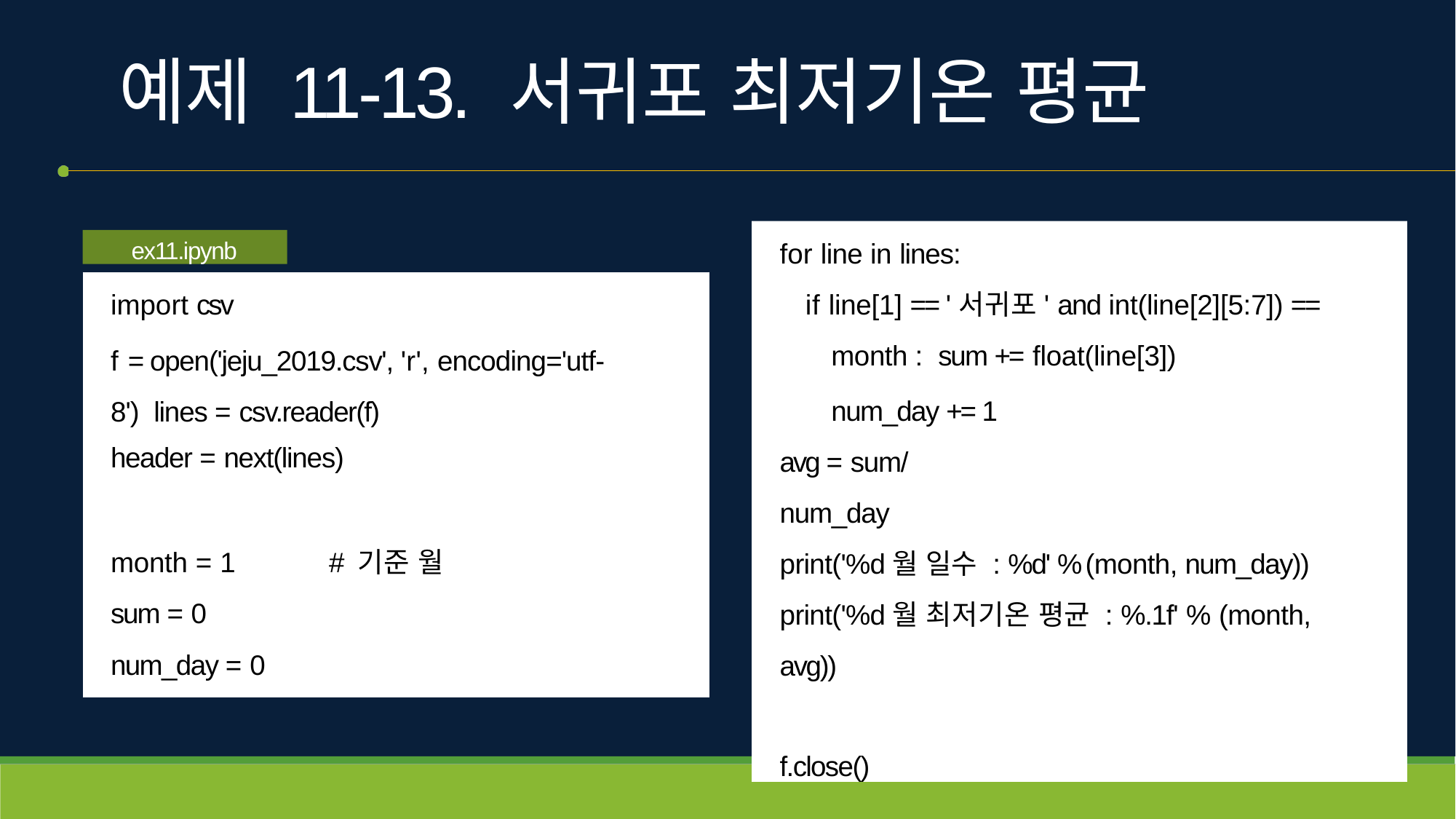

# 예제 11-13. 서귀포 최저기온 평균

for line in lines:
if line[1] == '서귀포' and int(line[2][5:7]) == month :  sum += float(line[3])
num_day += 1  avg = sum/num_day
print('%d월 일수 : %d' % (month, num_day))  print('%d월 최저기온 평균 : %.1f' % (month, avg))

f.close()
ex11.ipynb
import csv
f = open('jeju_2019.csv', 'r', encoding='utf-8')  lines = csv.reader(f)
header = next(lines)

month = 1	# 기준 월
sum = 0
num_day = 0